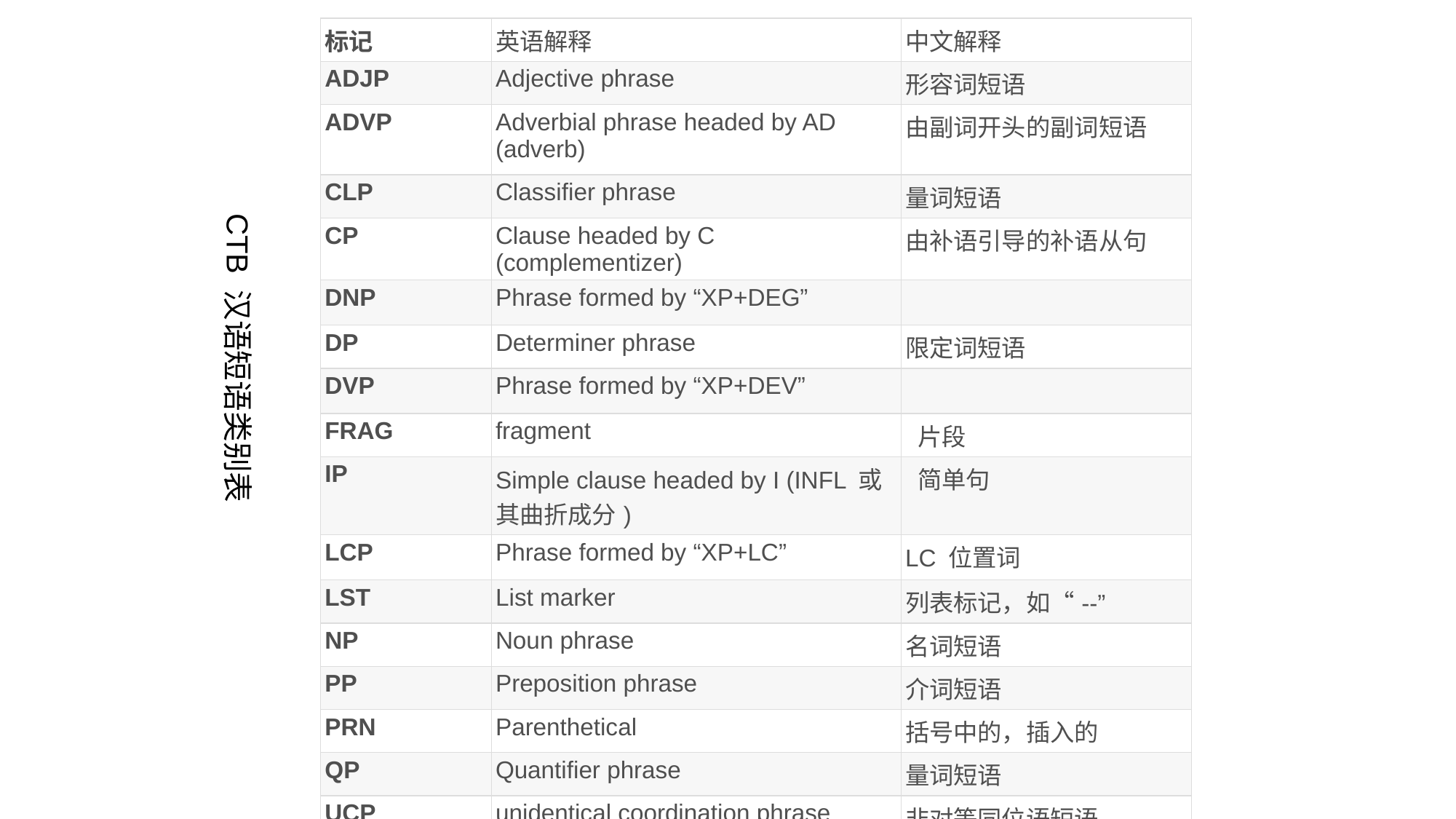

| 标记 | 英语解释 | 中文解释 |
| --- | --- | --- |
| ADJP | Adjective phrase | 形容词短语 |
| ADVP | Adverbial phrase headed by AD (adverb) | 由副词开头的副词短语 |
| CLP | Classifier phrase | 量词短语 |
| CP | Clause headed by C (complementizer) | 由补语引导的补语从句 |
| DNP | Phrase formed by “XP+DEG” |  |
| DP | Determiner phrase | 限定词短语 |
| DVP | Phrase formed by “XP+DEV” |  |
| FRAG | fragment | 片段 |
| IP | Simple clause headed by I (INFL 或其曲折成分) | 简单句 |
| LCP | Phrase formed by “XP+LC” | LC 位置词 |
| LST | List marker | 列表标记，如“--” |
| NP | Noun phrase | 名词短语 |
| PP | Preposition phrase | 介词短语 |
| PRN | Parenthetical | 括号中的，插入的 |
| QP | Quantifier phrase | 量词短语 |
| UCP | unidentical coordination phrase | 非对等同位语短语 |
| VP | Verb phrase | 动词短语 |
CTB 汉语短语类别表